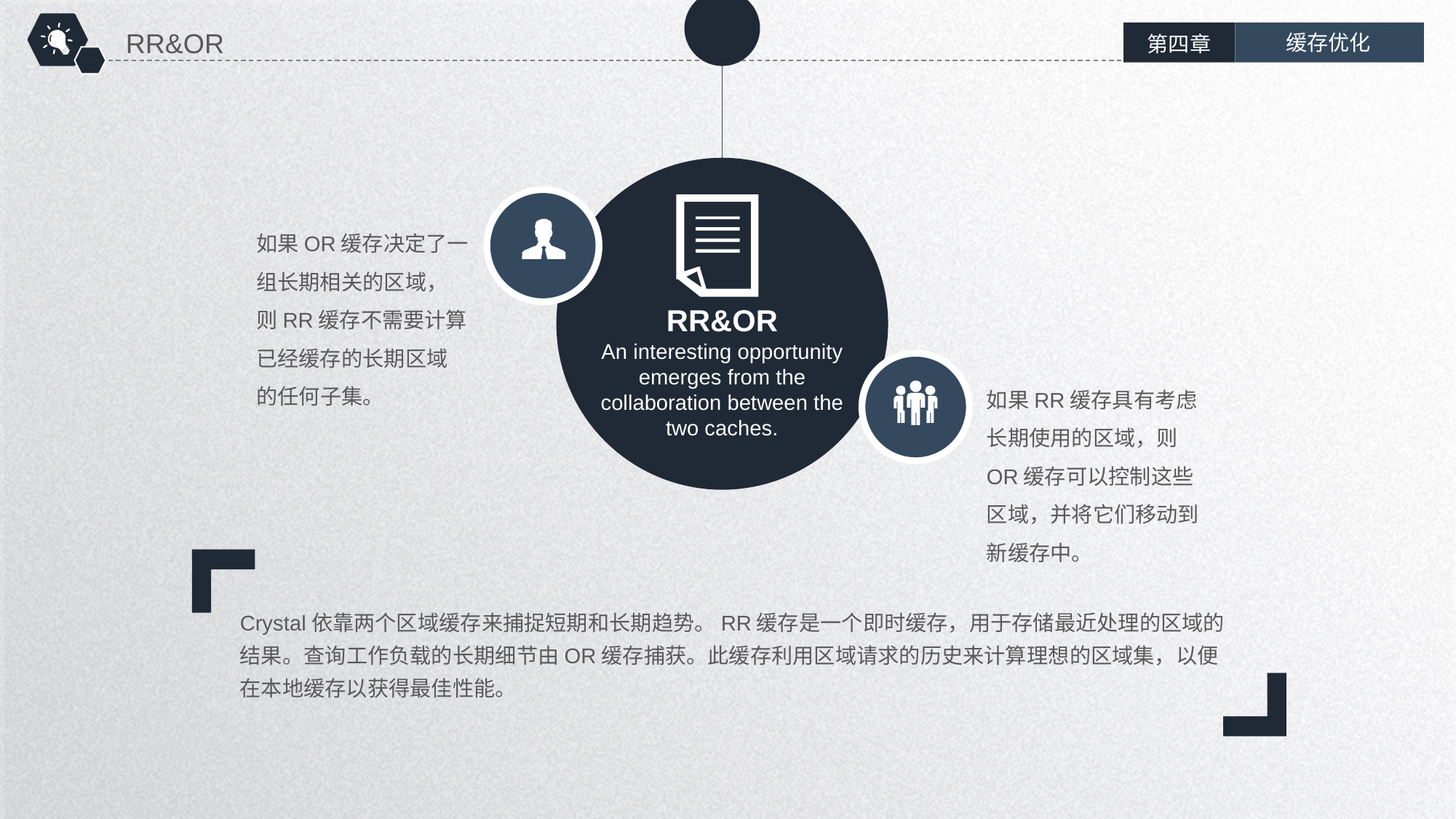

RR&OR
缓存优化
第四章

RR&OR
An interesting opportunity emerges from the collaboration between the two caches.

如果OR缓存决定了一组长期相关的区域，则RR缓存不需要计算已经缓存的长期区域的任何子集。

如果RR缓存具有考虑长期使用的区域，则OR缓存可以控制这些区域，并将它们移动到新缓存中。

Crystal依靠两个区域缓存来捕捉短期和长期趋势。RR缓存是一个即时缓存，用于存储最近处理的区域的结果。查询工作负载的长期细节由OR缓存捕获。此缓存利用区域请求的历史来计算理想的区域集，以便在本地缓存以获得最佳性能。

延时符